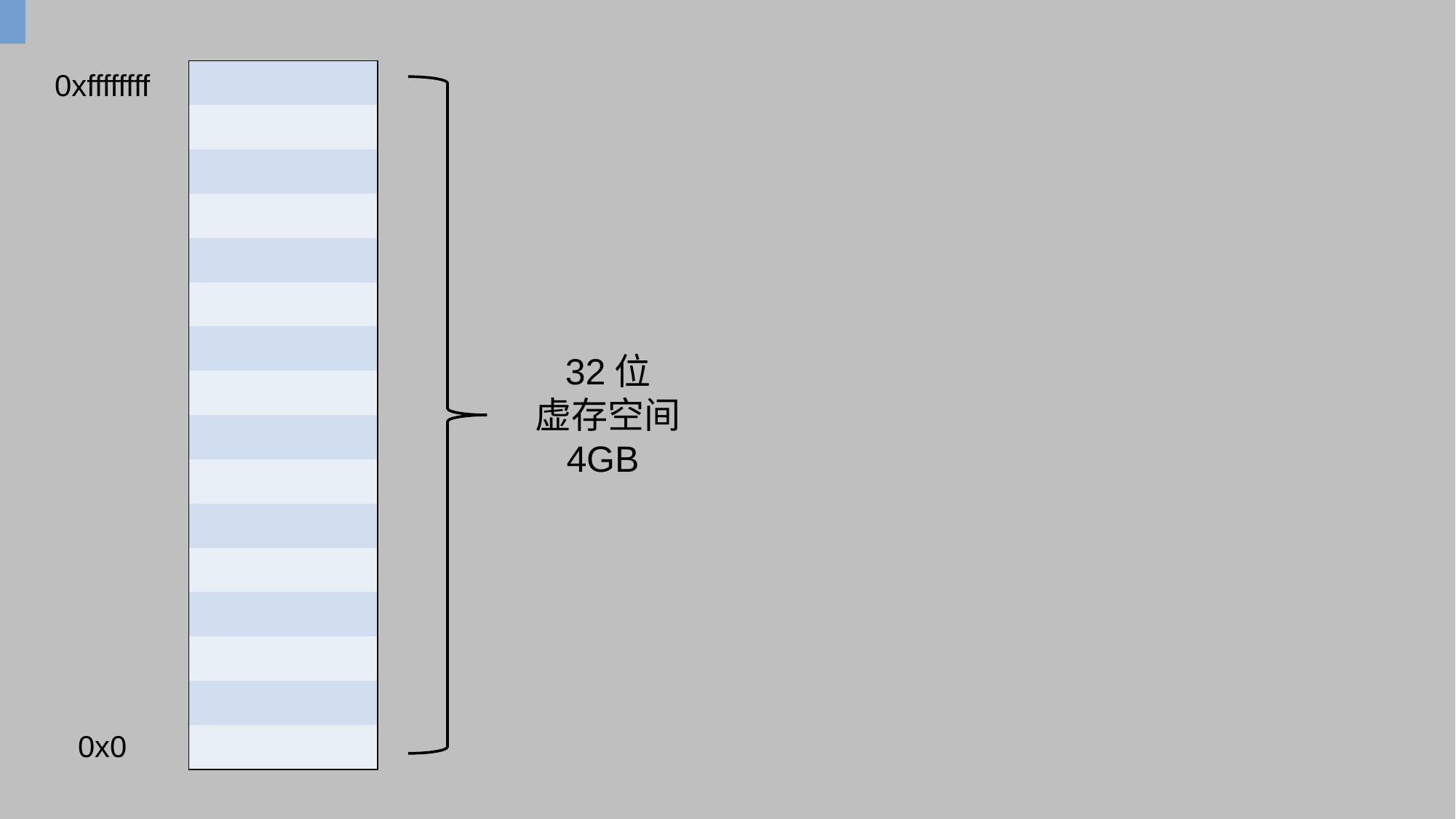

假设物理空间为64MB
0xffffffff
|  |
| --- |
|  |
|  |
|  |
|  |
|  |
|  |
|  |
|  |
|  |
|  |
|  |
|  |
|  |
|  |
|  |

|  |
| --- |
|  |
|  |
|  |
|  |
|  |
|  |
|  |
|  |
|  |
0x04000000

32位
虚存空间
4GB
26位
物理空间
64MB
0x0
0x0